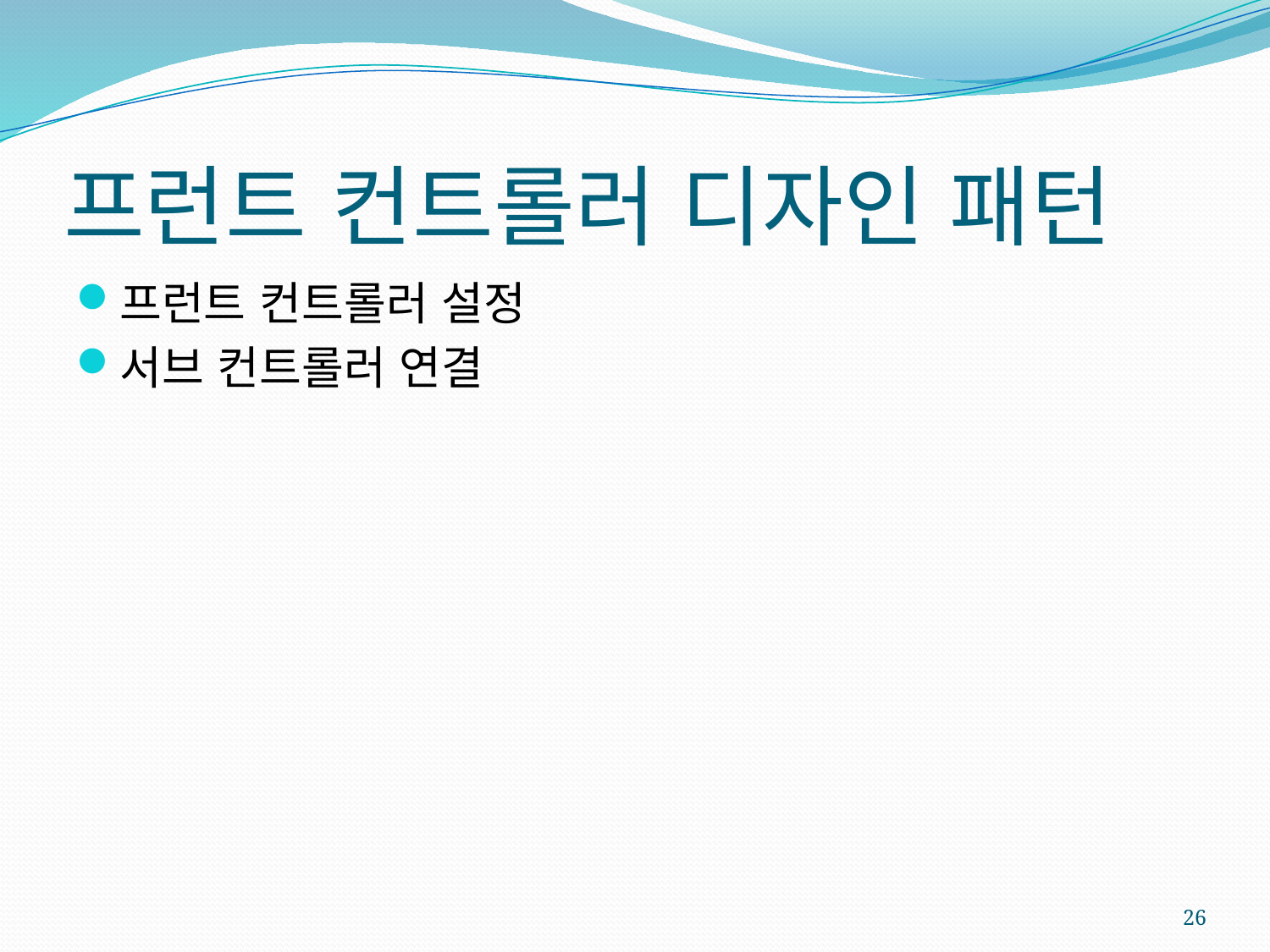

# 프런트 컨트롤러 디자인 패턴
프런트 컨트롤러 설정
서브 컨트롤러 연결
26